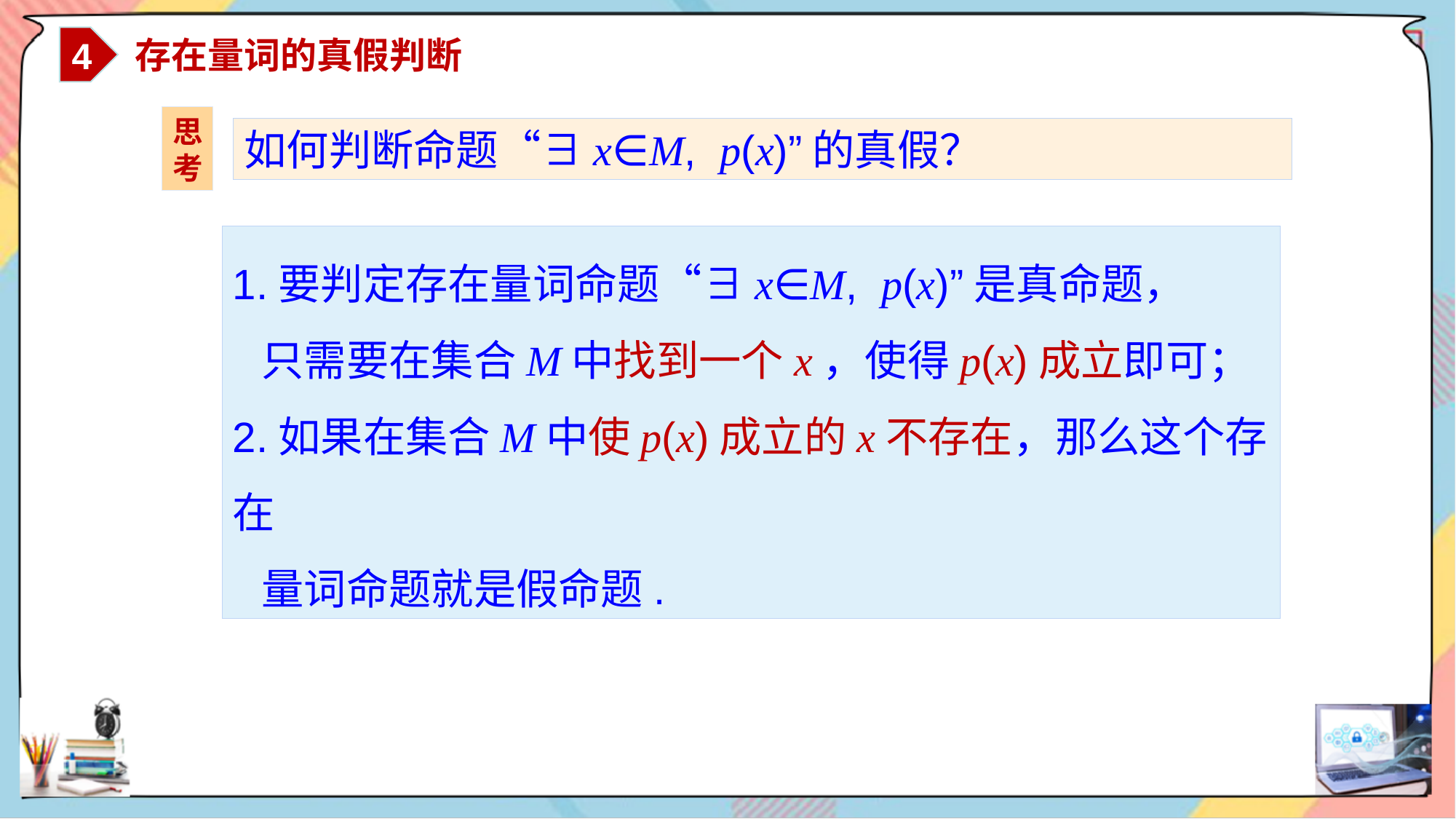

4
 存在量词的真假判断
思考
如何判断命题“∃x∈M,  p(x)”的真假？
1.要判定存在量词命题“∃x∈M,  p(x)”是真命题，
  只需要在集合M中找到一个x，使得p(x)成立即可；
2.如果在集合M中使p(x)成立的x不存在，那么这个存在
  量词命题就是假命题.